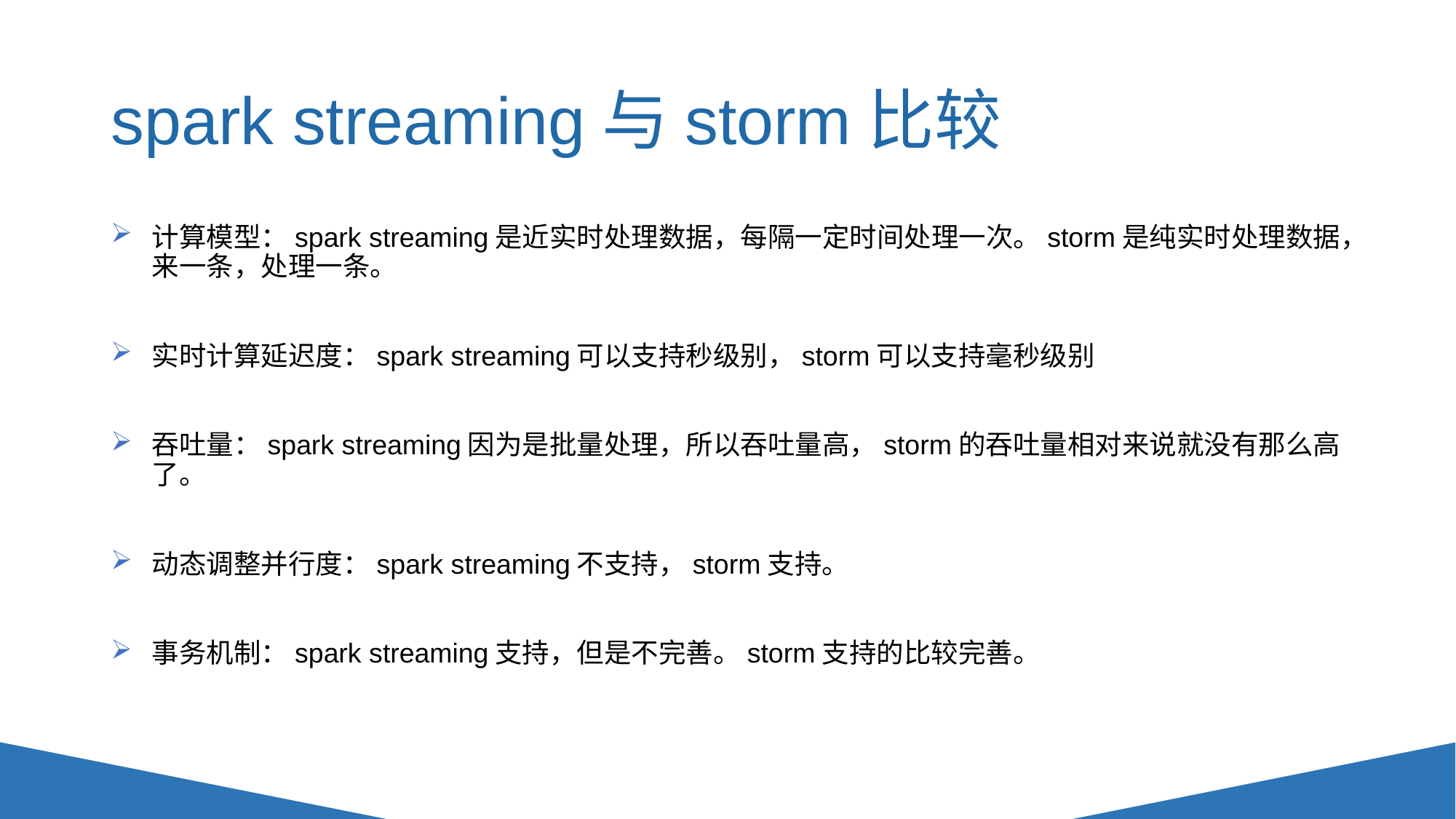

# spark streaming与storm比较
计算模型：spark streaming是近实时处理数据，每隔一定时间处理一次。storm是纯实时处理数据，来一条，处理一条。

实时计算延迟度：spark streaming可以支持秒级别，storm可以支持毫秒级别

吞吐量：spark streaming因为是批量处理，所以吞吐量高，storm的吞吐量相对来说就没有那么高了。

动态调整并行度：spark streaming不支持，storm支持。

事务机制：spark streaming支持，但是不完善。storm支持的比较完善。